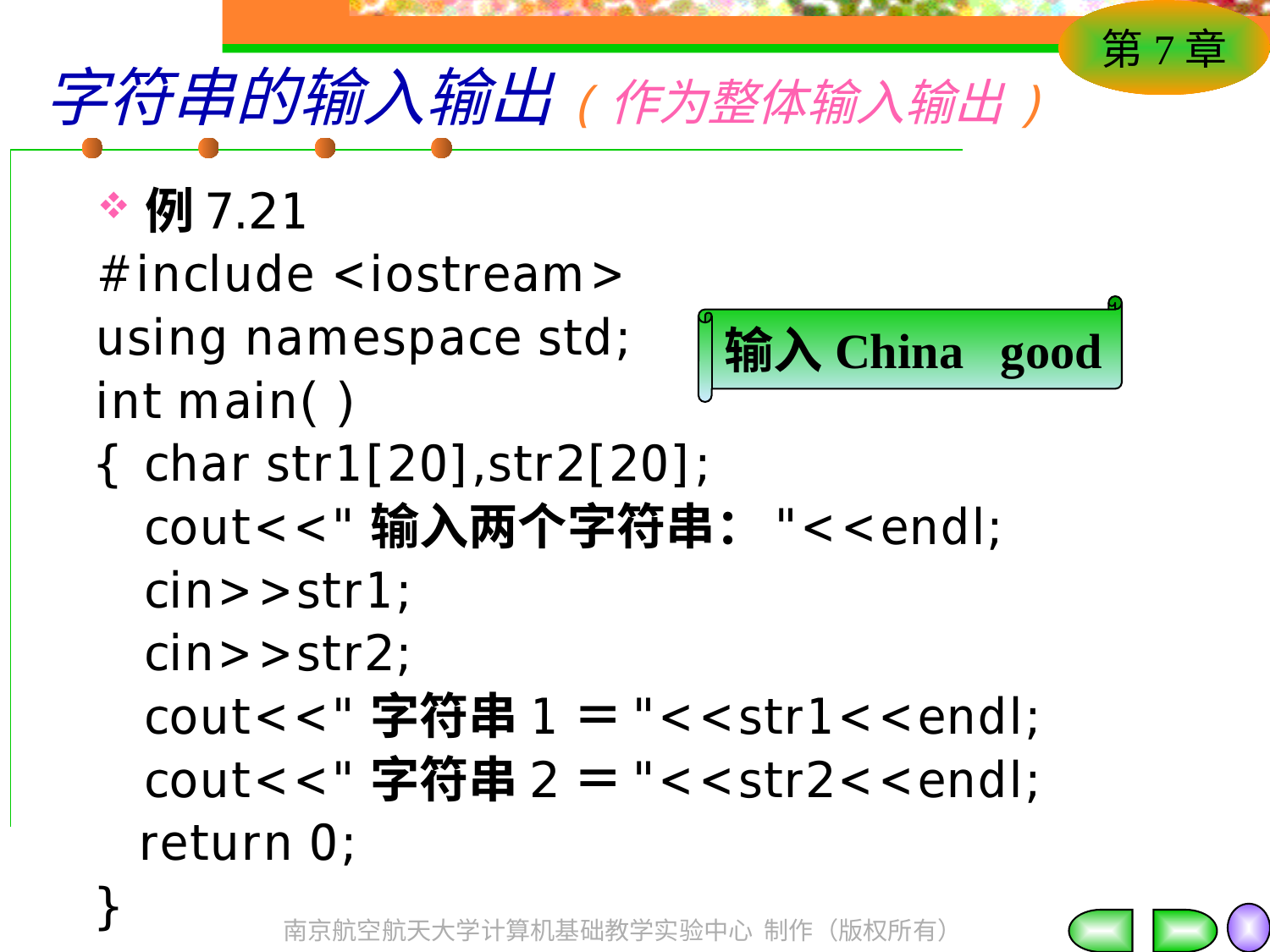

# 字符串的输入输出(作为整体输入输出)
例7.21
#include <iostream>
using namespace std;
int main( )
{	char str1[20],str2[20];
	cout<<"输入两个字符串："<<endl;
	cin>>str1;
	cin>>str2;
	cout<<"字符串1＝"<<str1<<endl;
	cout<<"字符串2＝"<<str2<<endl;
   return 0;
}
输入China   good